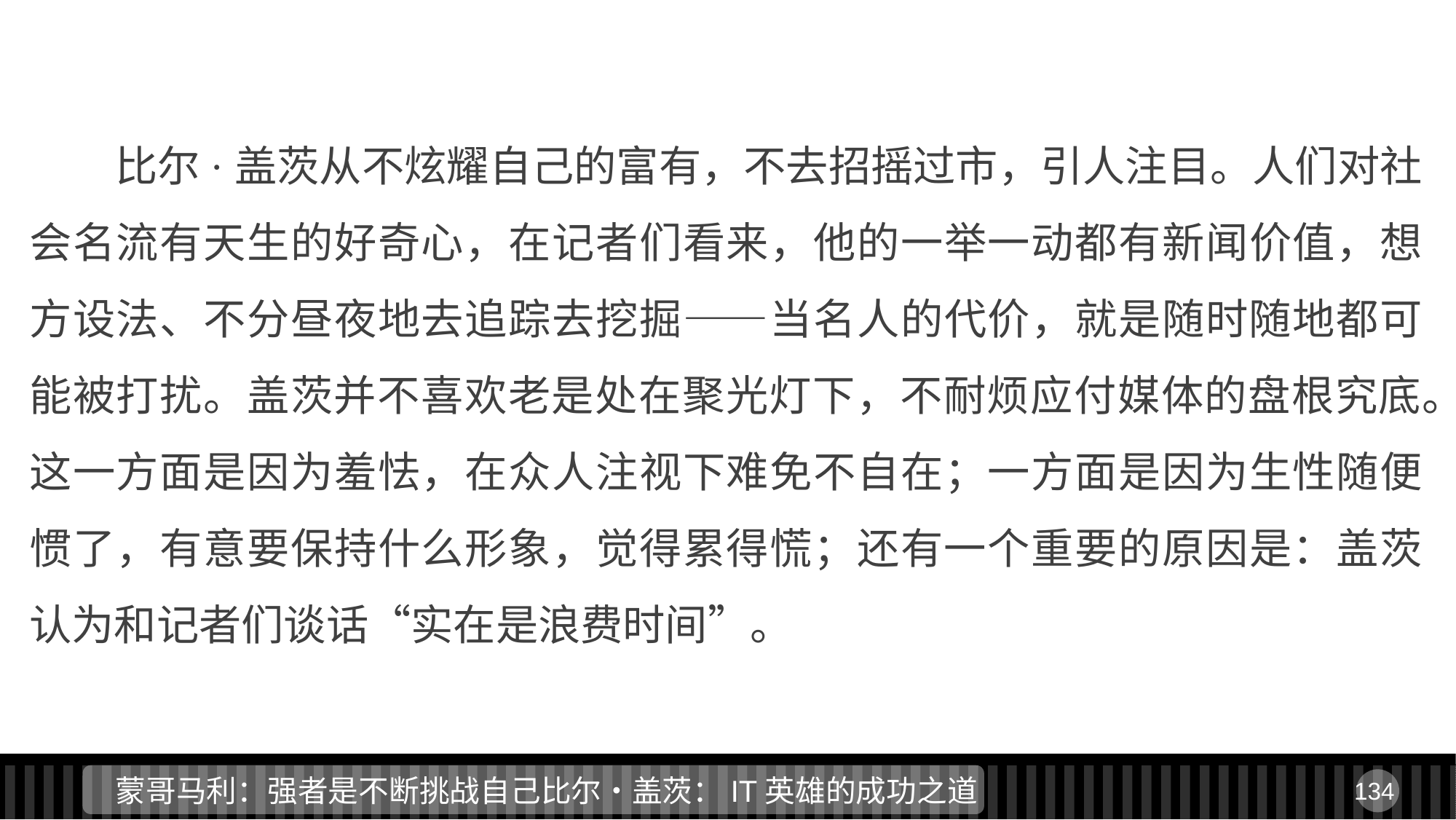

比尔·盖茨从不炫耀自己的富有，不去招摇过市，引人注目。人们对社会名流有天生的好奇心，在记者们看来，他的一举一动都有新闻价值，想方设法、不分昼夜地去追踪去挖掘——当名人的代价，就是随时随地都可能被打扰。盖茨并不喜欢老是处在聚光灯下，不耐烦应付媒体的盘根究底。这一方面是因为羞怯，在众人注视下难免不自在；一方面是因为生性随便惯了，有意要保持什么形象，觉得累得慌；还有一个重要的原因是：盖茨认为和记者们谈话“实在是浪费时间”。